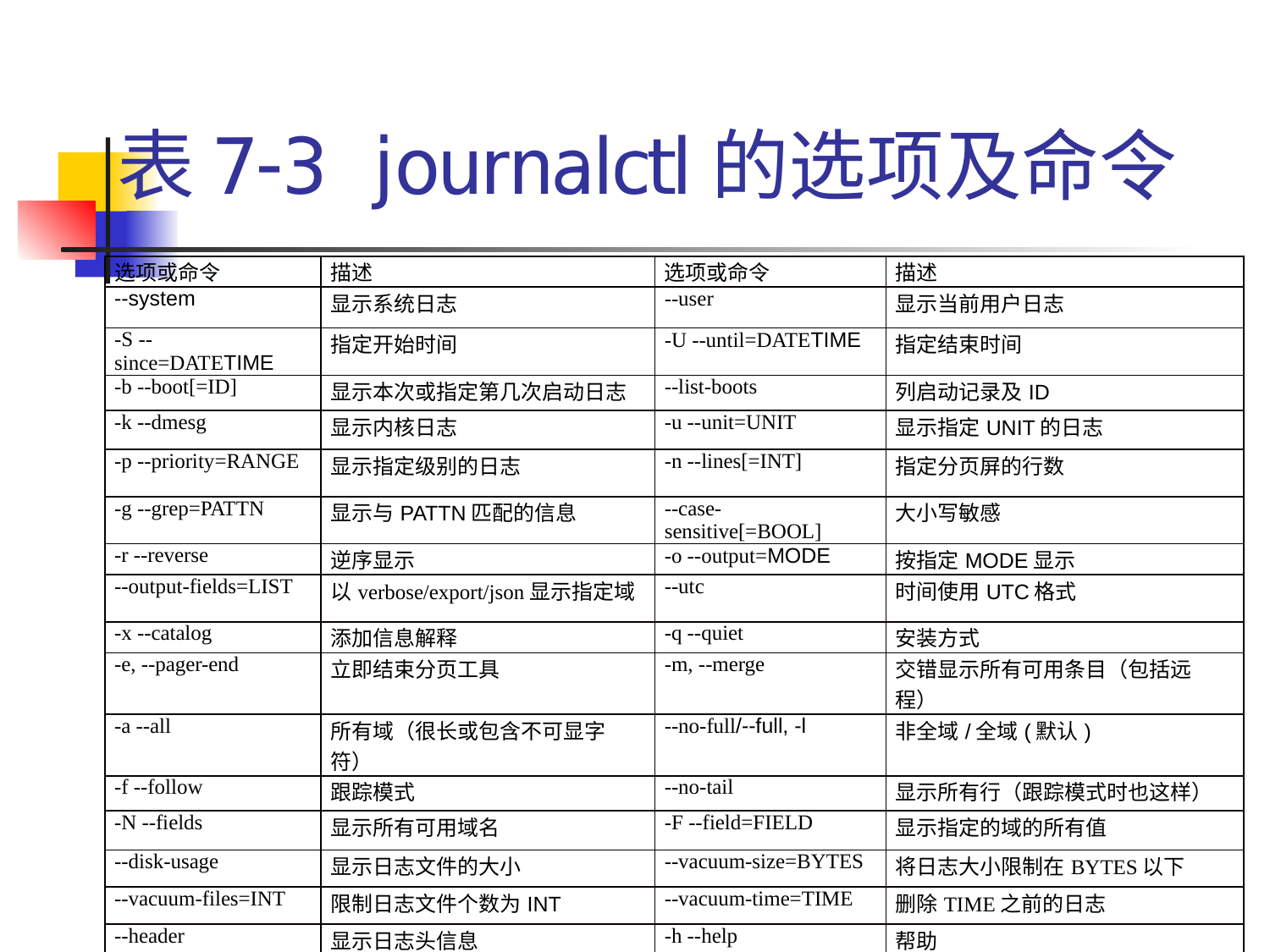

# 表7-3  journalctl的选项及命令

| 选项或命令 | 描述 | 选项或命令 | 描述 |
| --- | --- | --- | --- |
| --system | 显示系统日志 | --user | 显示当前用户日志 |
| -S --since=DATETIME | 指定开始时间 | -U --until=DATETIME | 指定结束时间 |
| -b --boot[=ID] | 显示本次或指定第几次启动日志 | --list-boots | 列启动记录及ID |
| -k --dmesg | 显示内核日志 | -u --unit=UNIT | 显示指定UNIT的日志 |
| -p --priority=RANGE | 显示指定级别的日志 | -n --lines[=INT] | 指定分页屏的行数 |
| -g --grep=PATTN | 显示与PATTN匹配的信息 | --case-sensitive[=BOOL] | 大小写敏感 |
| -r --reverse | 逆序显示 | -o --output=MODE | 按指定MODE显示 |
| --output-fields=LIST | 以verbose/export/json显示指定域 | --utc | 时间使用UTC格式 |
| -x --catalog | 添加信息解释 | -q --quiet | 安装方式 |
| -e, --pager-end | 立即结束分页工具 | -m, --merge | 交错显示所有可用条目（包括远程） |
| -a --all | 所有域（很长或包含不可显字符） | --no-full/--full, -l | 非全域/全域(默认) |
| -f --follow | 跟踪模式 | --no-tail | 显示所有行（跟踪模式时也这样） |
| -N --fields | 显示所有可用域名 | -F --field=FIELD | 显示指定的域的所有值 |
| --disk-usage | 显示日志文件的大小 | --vacuum-size=BYTES | 将日志大小限制在BYTES以下 |
| --vacuum-files=INT | 限制日志文件个数为INT | --vacuum-time=TIME | 删除TIME之前的日志 |
| --header | 显示日志头信息 | -h --help | 帮助 |